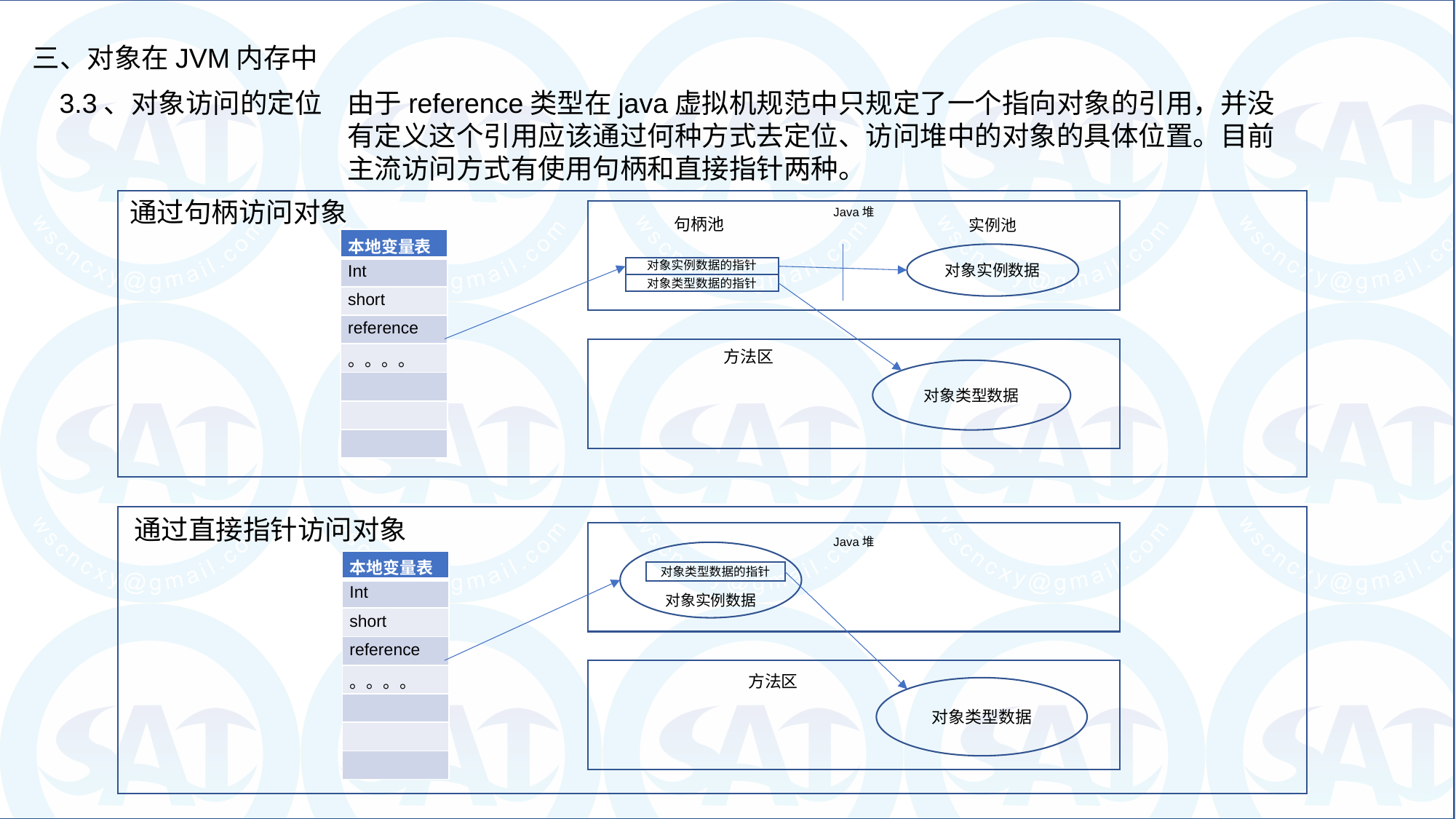

三、对象在JVM内存中
3.3、对象访问的定位
由于reference类型在java虚拟机规范中只规定了一个指向对象的引用，并没有定义这个引用应该通过何种方式去定位、访问堆中的对象的具体位置。目前主流访问方式有使用句柄和直接指针两种。
通过句柄访问对象

Java堆

句柄池
实例池
| 本地变量表 |
| --- |
| Int |
| short |
| reference |
| 。。。。 |
|  |
|  |
|  |
对象实例数据
对象实例数据的指针

对象类型数据的指针

方法区
对象类型数据

通过直接指针访问对象

Java堆

| 本地变量表 |
| --- |
| Int |
| short |
| reference |
| 。。。。 |
|  |
|  |
|  |
对象类型数据的指针
对象实例数据

方法区
对象类型数据